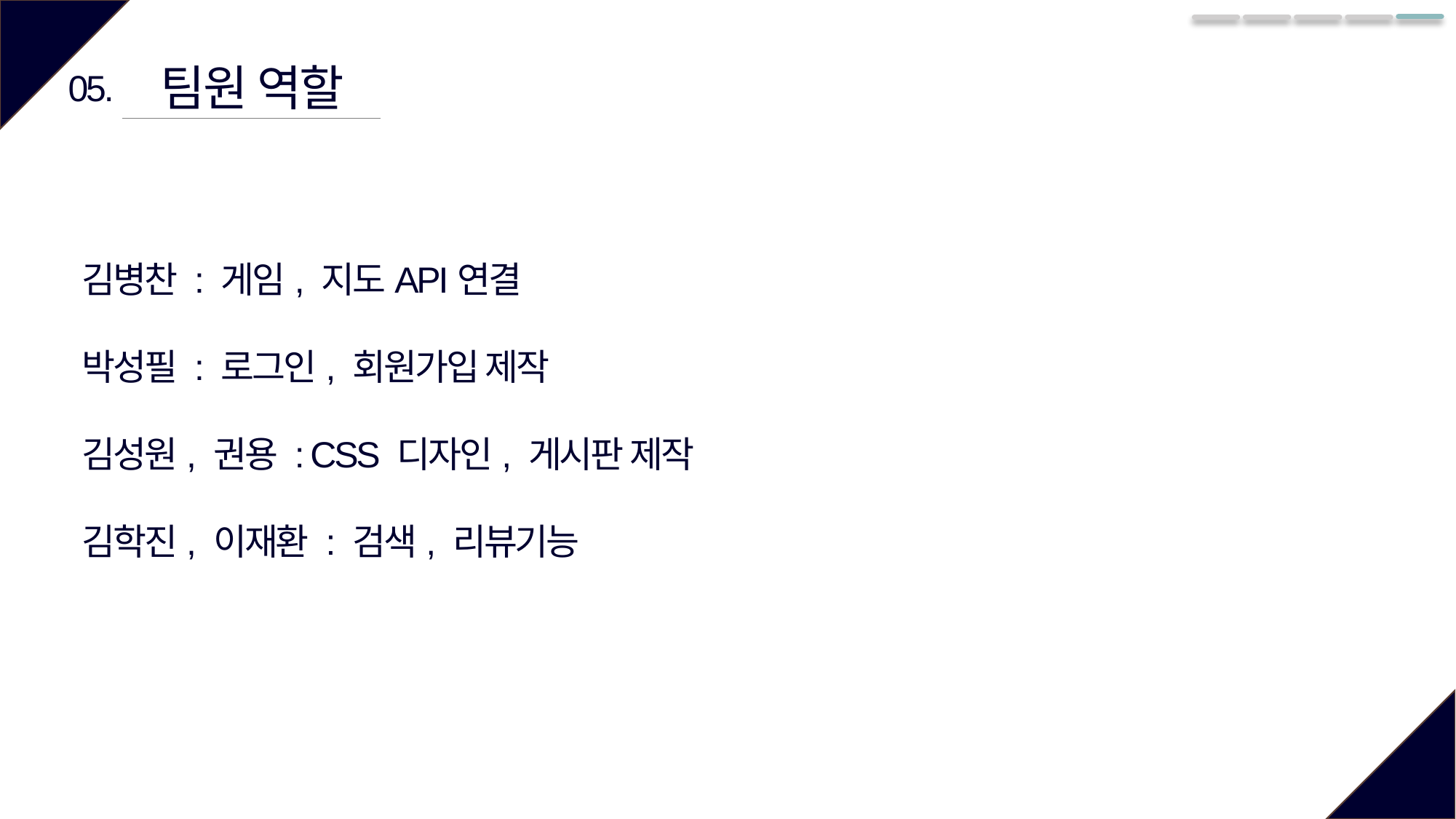

팀원 역할
05.
김병찬 : 게임, 지도API연결

박성필 : 로그인, 회원가입 제작

김성원, 권용 : CSS 디자인, 게시판 제작

김학진, 이재환 : 검색, 리뷰기능